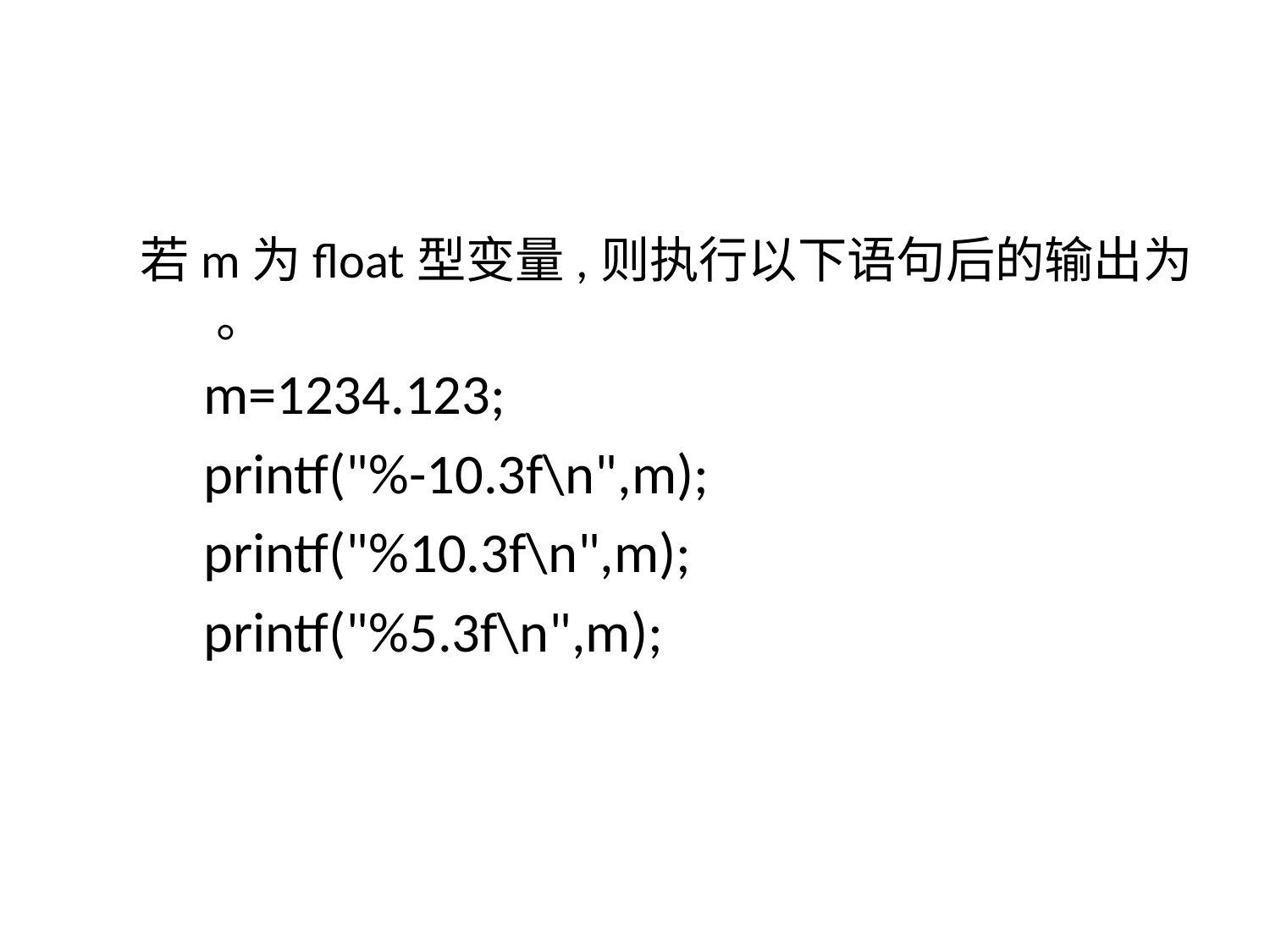

#
若m为float型变量,则执行以下语句后的输出为        。
	m=1234.123;
	printf("%-10.3f\n",m);
	printf("%10.3f\n",m);
	printf("%5.3f\n",m);